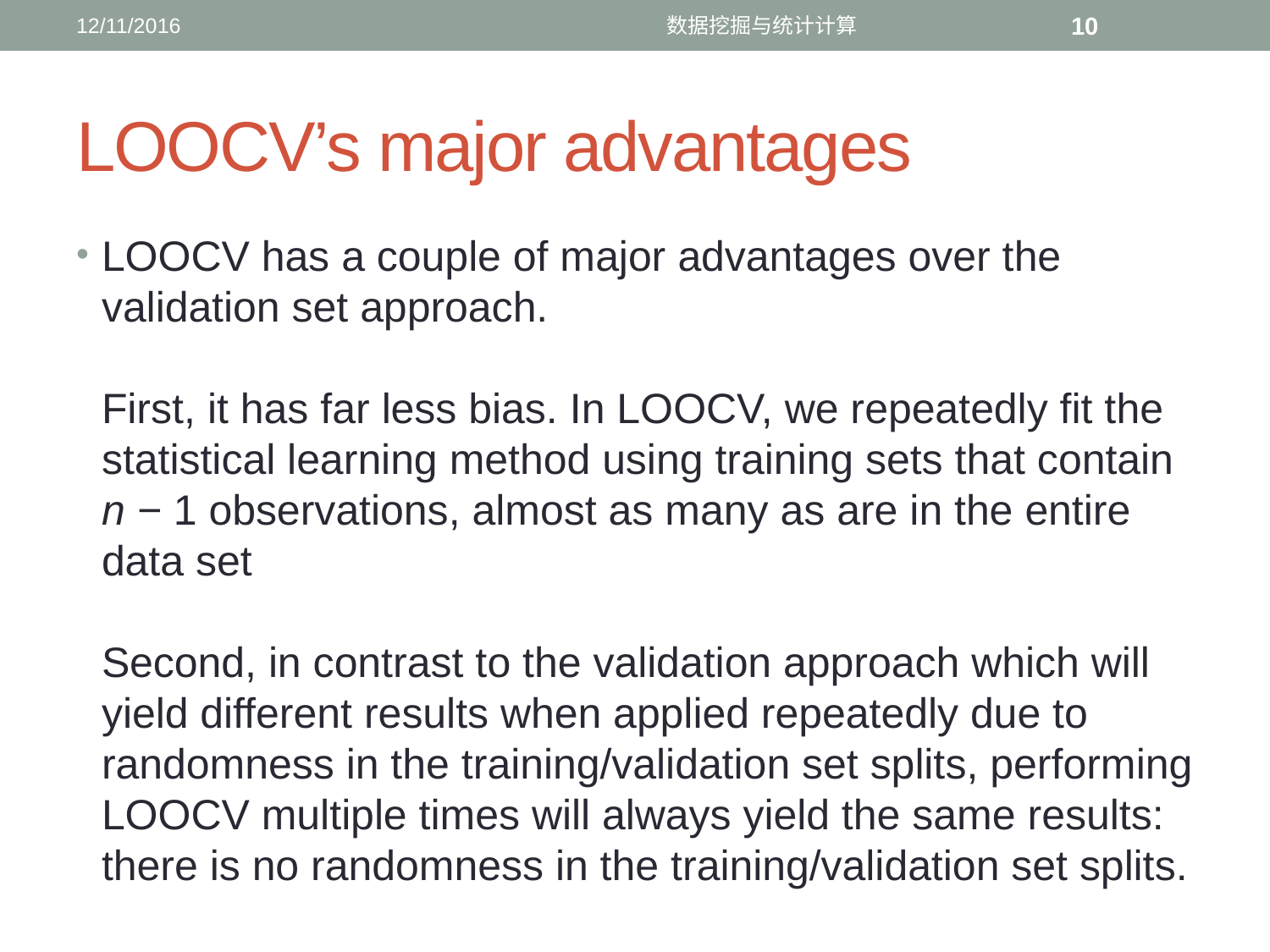

12/11/2016
数据挖掘与统计计算
10
# LOOCV’s major advantages
LOOCV has a couple of major advantages over the validation set approach.
First, it has far less bias. In LOOCV, we repeatedly fit the statistical learning method using training sets that contain n − 1 observations, almost as many as are in the entire data set
Second, in contrast to the validation approach which will yield different results when applied repeatedly due to randomness in the training/validation set splits, performing LOOCV multiple times will always yield the same results: there is no randomness in the training/validation set splits.